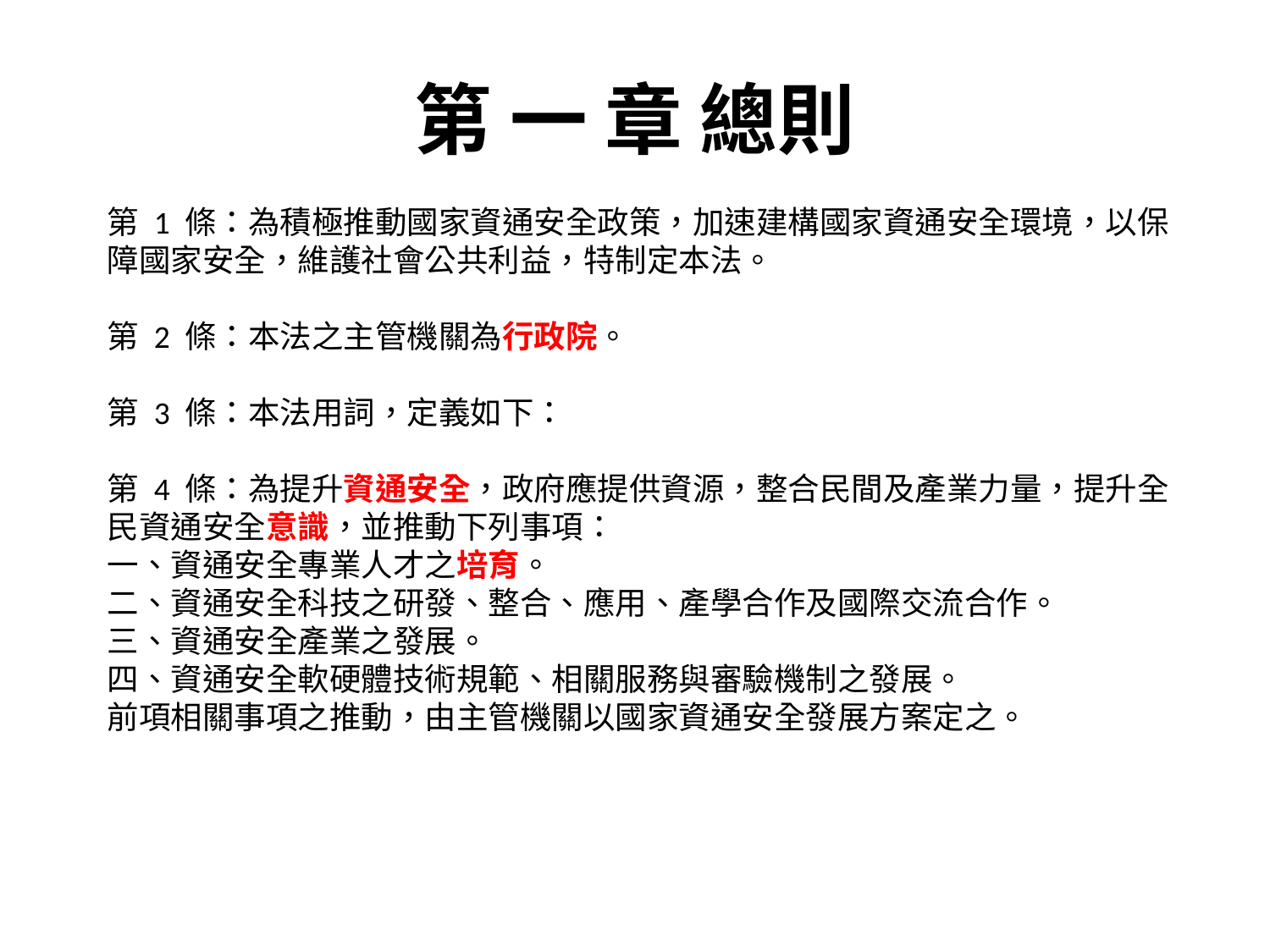

# 第 一 章 總則
第 1 條：為積極推動國家資通安全政策，加速建構國家資通安全環境，以保障國家安全，維護社會公共利益，特制定本法。

第 2 條：本法之主管機關為行政院。

第 3 條：本法用詞，定義如下：

第 4 條：為提升資通安全，政府應提供資源，整合民間及產業力量，提升全民資通安全意識，並推動下列事項：
一、資通安全專業人才之培育。
二、資通安全科技之研發、整合、應用、產學合作及國際交流合作。
三、資通安全產業之發展。
四、資通安全軟硬體技術規範、相關服務與審驗機制之發展。
前項相關事項之推動，由主管機關以國家資通安全發展方案定之。